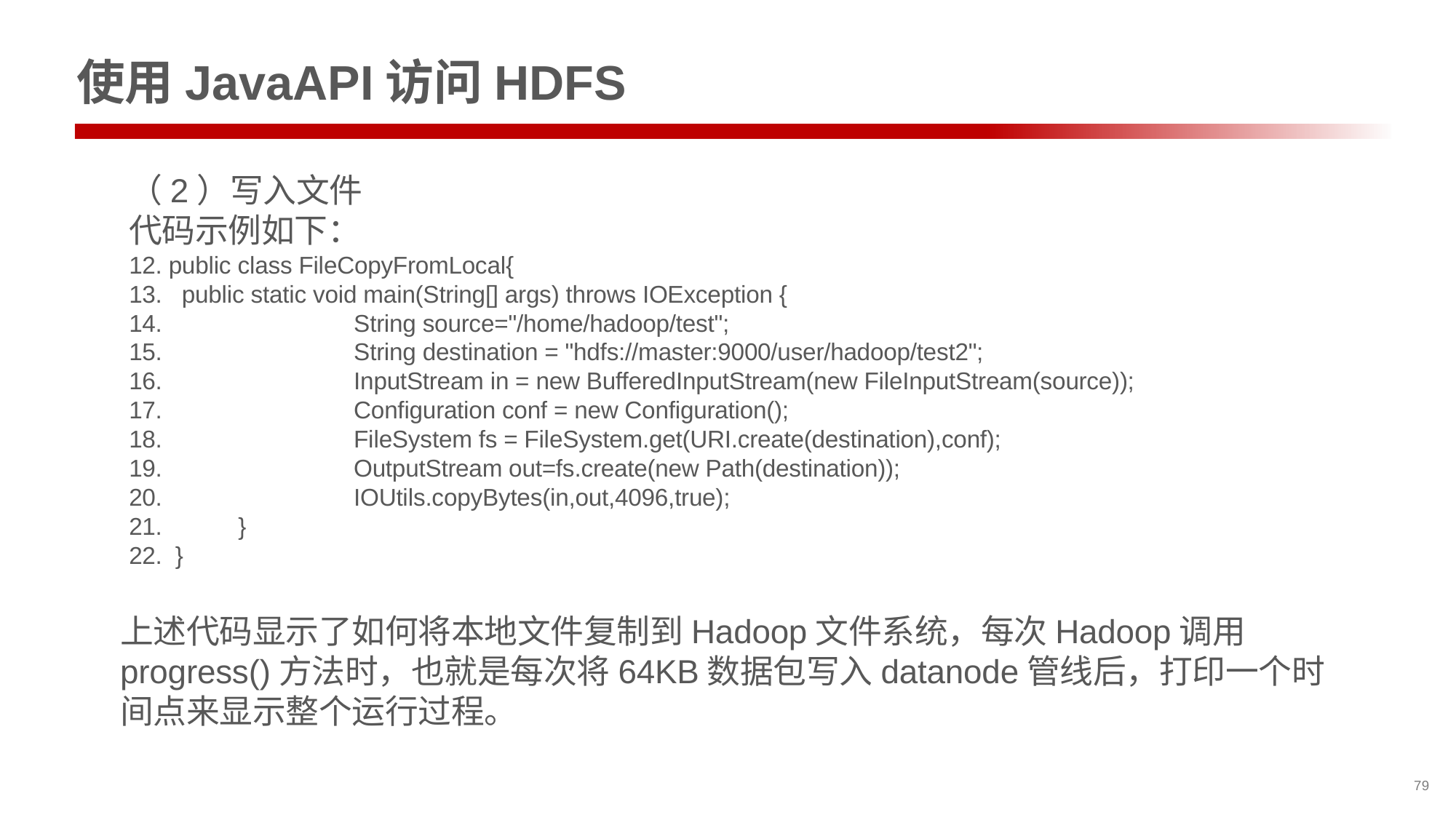

# 使用JavaAPI访问HDFS

（2）写入文件
代码示例如下：
12. public class FileCopyFromLocal{
13.   public static void main(String[] args) throws IOException {
14. 		 String source="/home/hadoop/test";
15. 		 String destination = "hdfs://master:9000/user/hadoop/test2";
16. 		 InputStream in = new BufferedInputStream(new FileInputStream(source));
17. 		 Configuration conf = new Configuration();
18. 		 FileSystem fs = FileSystem.get(URI.create(destination),conf);
19. 		 OutputStream out=fs.create(new Path(destination));
20. 		 IOUtils.copyBytes(in,out,4096,true);
21. 	}
22.  }
上述代码显示了如何将本地文件复制到Hadoop文件系统，每次Hadoop调用progress()方法时，也就是每次将64KB数据包写入datanode管线后，打印一个时间点来显示整个运行过程。
79